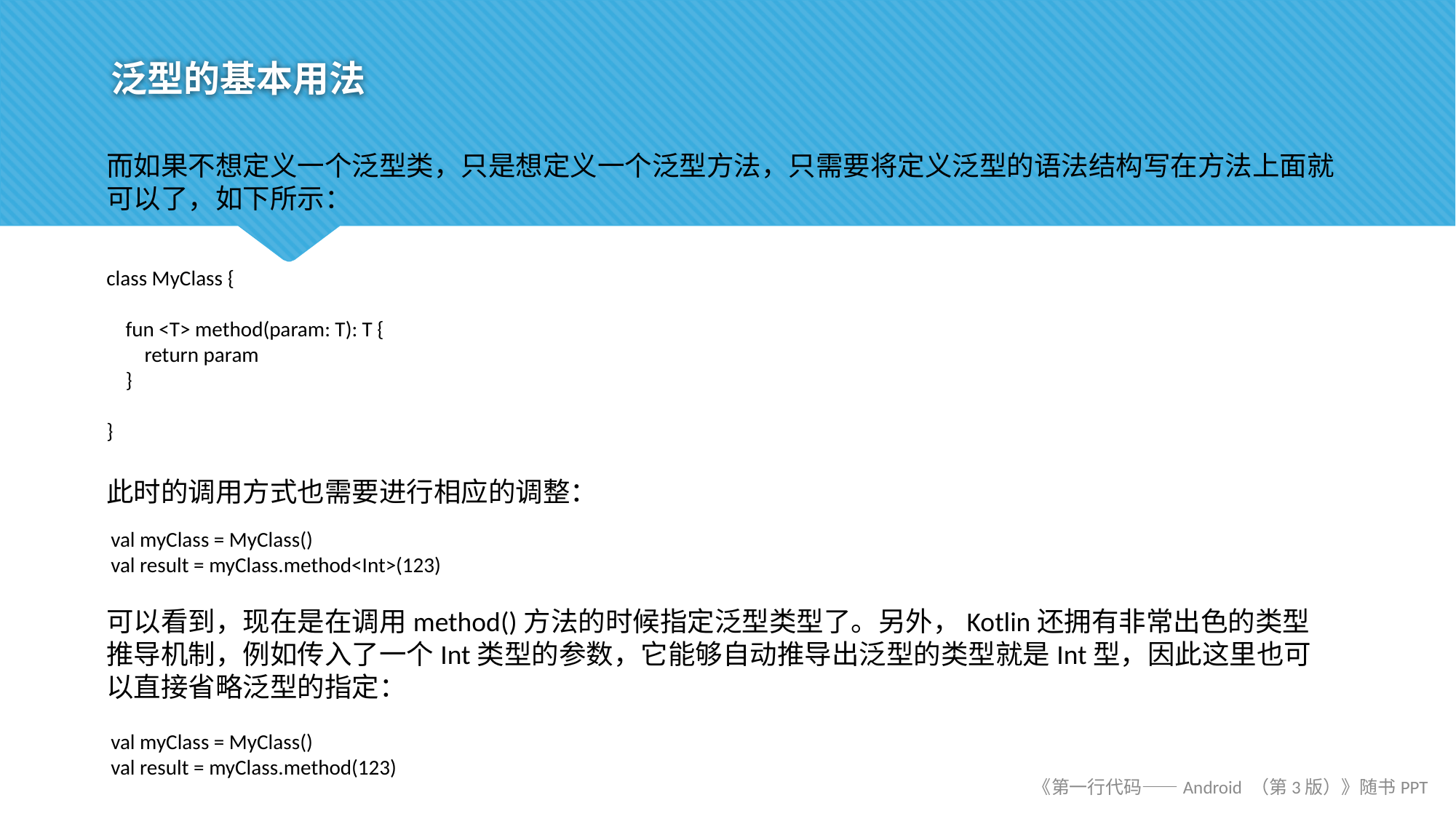

# 泛型的基本用法
而如果不想定义一个泛型类，只是想定义一个泛型方法，只需要将定义泛型的语法结构写在方法上面就可以了，如下所示：
class MyClass {

    fun <T> method(param: T): T {
        return param
    }

}
此时的调用方式也需要进行相应的调整：
val myClass = MyClass()
val result = myClass.method<Int>(123)
可以看到，现在是在调用method()方法的时候指定泛型类型了。另外，Kotlin还拥有非常出色的类型推导机制，例如传入了一个Int类型的参数，它能够自动推导出泛型的类型就是Int型，因此这里也可以直接省略泛型的指定：
val myClass = MyClass()
val result = myClass.method(123)